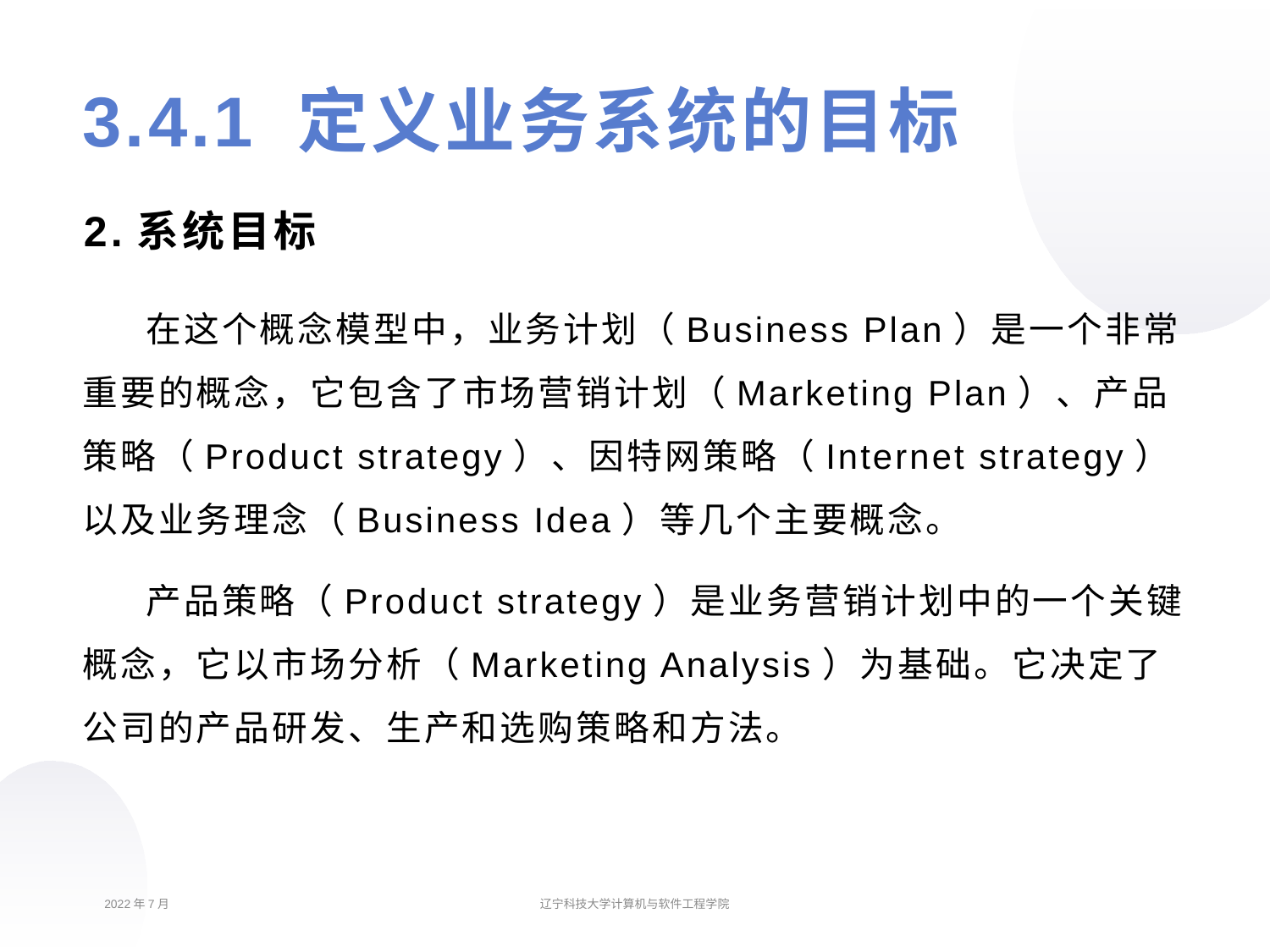

# 3.4.1 定义业务系统的目标
2.系统目标

在这个概念模型中，业务计划（Business Plan）是一个非常重要的概念，它包含了市场营销计划（Marketing Plan）、产品策略（Product strategy）、因特网策略（Internet strategy）以及业务理念（Business Idea）等几个主要概念。
产品策略（Product strategy）是业务营销计划中的一个关键概念，它以市场分析（Marketing Analysis）为基础。它决定了公司的产品研发、生产和选购策略和方法。

2022年7月
辽宁科技大学计算机与软件工程学院
107